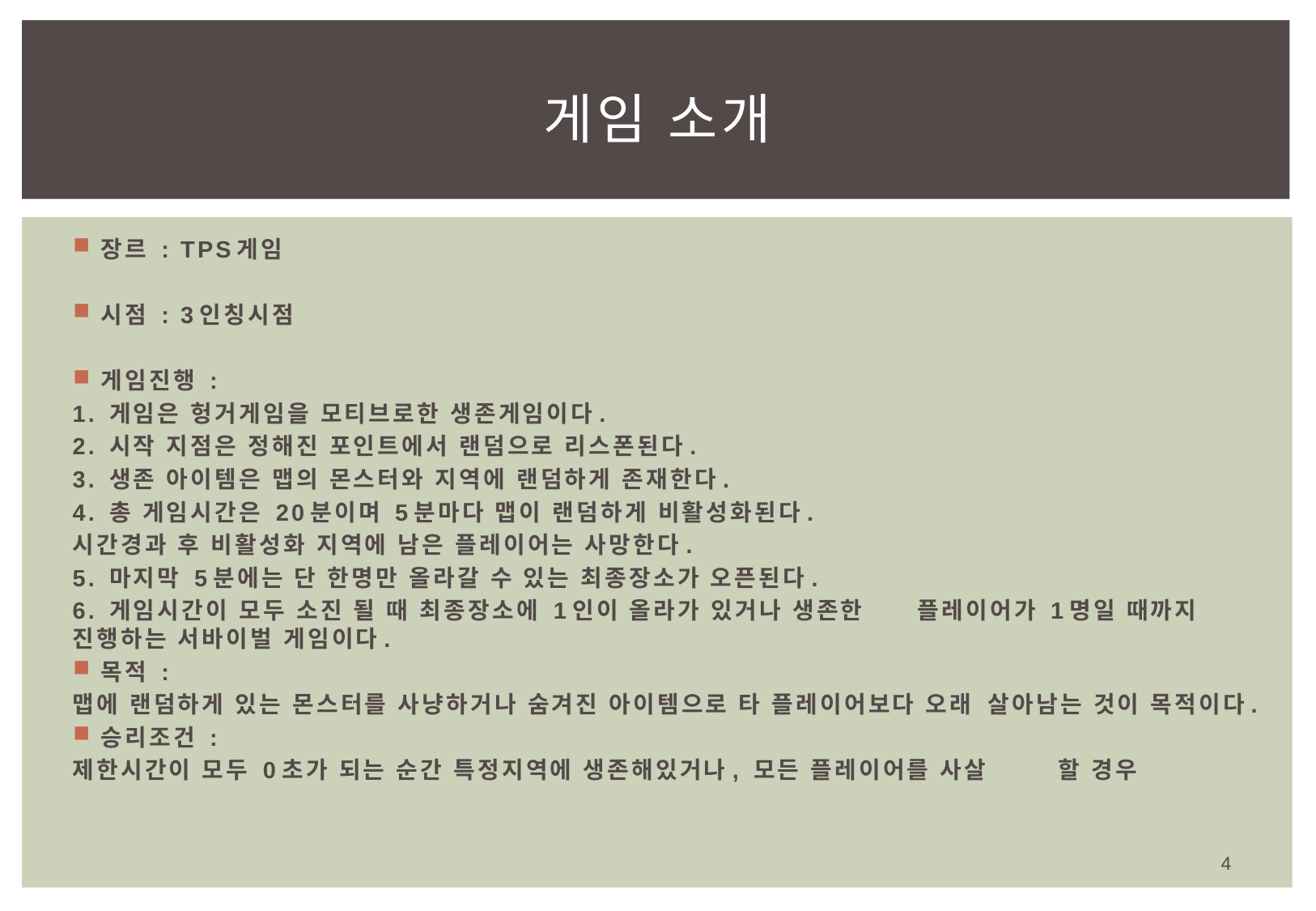

# 게임 소개
장르 : TPS게임

시점 : 3인칭시점

게임진행 :
		1. 게임은 헝거게임을 모티브로한 생존게임이다.
		2. 시작 지점은 정해진 포인트에서 랜덤으로 리스폰된다.
		3. 생존 아이템은 맵의 몬스터와 지역에 랜덤하게 존재한다.
		4. 총 게임시간은 20분이며 5분마다 맵이 랜덤하게 비활성화된다.
		시간경과 후 비활성화 지역에 남은 플레이어는 사망한다.
		5. 마지막 5분에는 단 한명만 올라갈 수 있는 최종장소가 오픈된다.
		6. 게임시간이 모두 소진 될 때 최종장소에 1인이 올라가 있거나 생존한 		플레이어가 1명일 때까지 진행하는 서바이벌 게임이다.
목적 :
	맵에 랜덤하게 있는 몬스터를 사냥하거나 숨겨진 아이템으로 타 플레이어보다 오래 	살아남는 것이 목적이다.
승리조건 :
	제한시간이 모두 0초가 되는 순간 특정지역에 생존해있거나, 모든 플레이어를 사살	할 경우
4